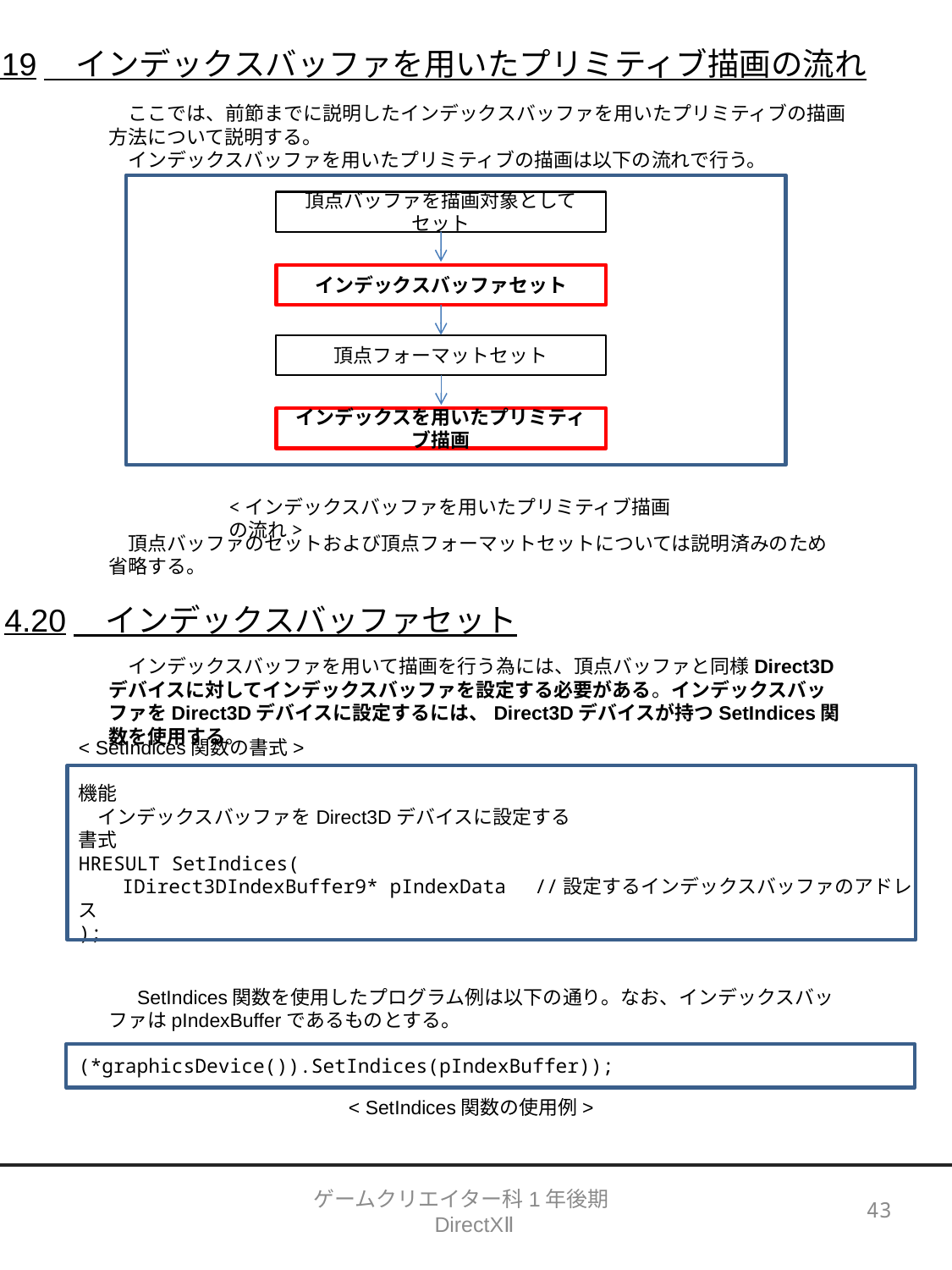

4.19　インデックスバッファを用いたプリミティブ描画の流れ
　ここでは、前節までに説明したインデックスバッファを用いたプリミティブの描画方法について説明する。
　インデックスバッファを用いたプリミティブの描画は以下の流れで行う。

頂点バッファを描画対象としてセット
インデックスバッファセット
頂点フォーマットセット
インデックスを用いたプリミティブ描画
<インデックスバッファを用いたプリミティブ描画の流れ>
　頂点バッファのセットおよび頂点フォーマットセットについては説明済みのため省略する。
4.20　インデックスバッファセット
　インデックスバッファを用いて描画を行う為には、頂点バッファと同様Direct3Dデバイスに対してインデックスバッファを設定する必要がある。インデックスバッファをDirect3Dデバイスに設定するには、Direct3Dデバイスが持つSetIndices関数を使用する。
< SetIndices関数の書式>

機能
　インデックスバッファをDirect3Dデバイスに設定する
書式
HRESULT SetIndices(
　　IDirect3DIndexBuffer9* pIndexData　//設定するインデックスバッファのアドレス
);

　 SetIndices関数を使用したプログラム例は以下の通り。なお、インデックスバッファはpIndexBufferであるものとする。

(*graphicsDevice()).SetIndices(pIndexBuffer));
< SetIndices関数の使用例>
ゲームクリエイター科1年後期　DirectXⅡ
43